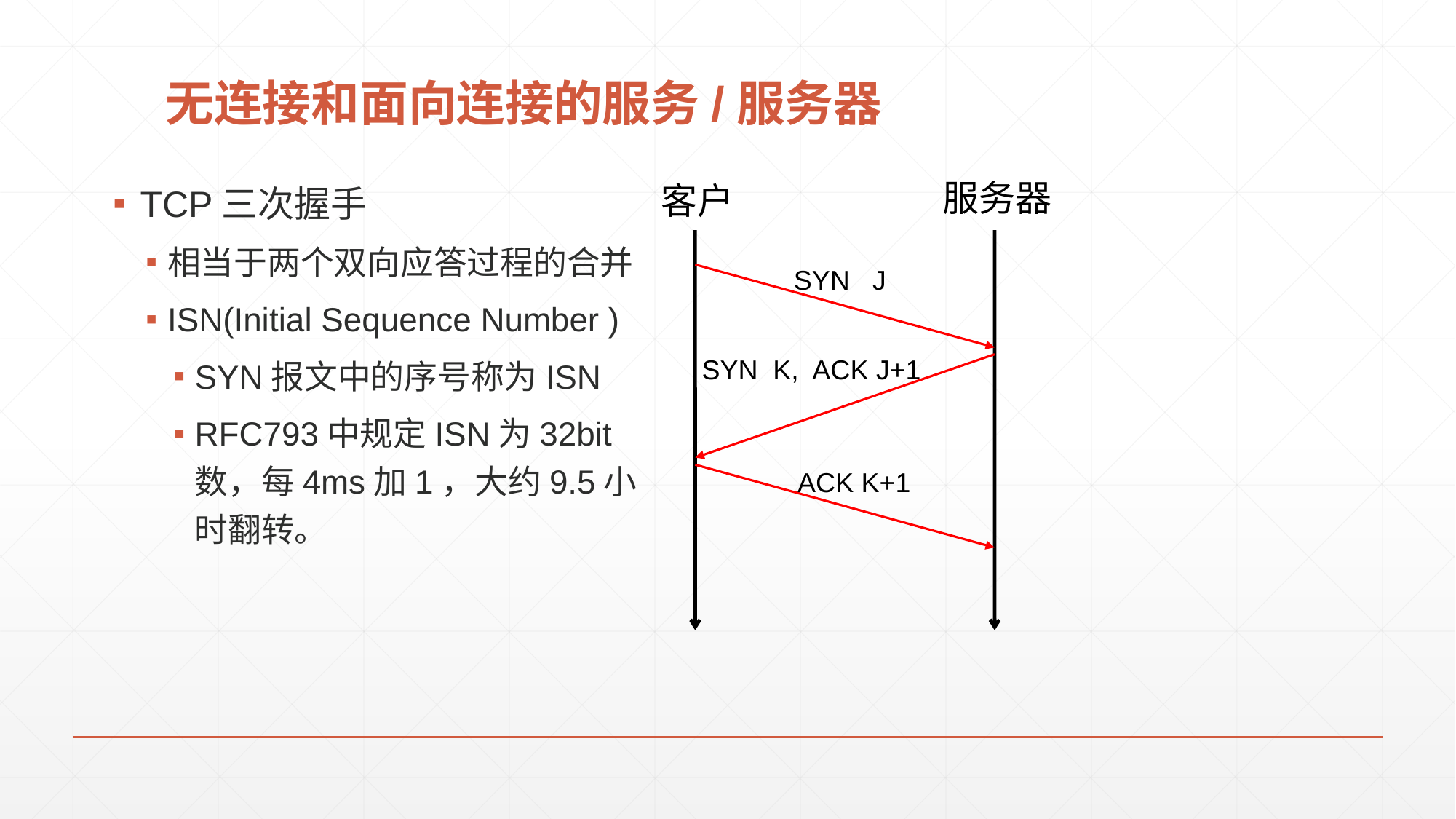

# 无连接和面向连接的服务/服务器
TCP三次握手
相当于两个双向应答过程的合并
ISN(Initial Sequence Number )
SYN报文中的序号称为ISN
RFC793中规定ISN为32bit数，每4ms加1，大约9.5小时翻转。

服务器
客户

SYN   J

SYN  K,  ACK J+1

ACK K+1